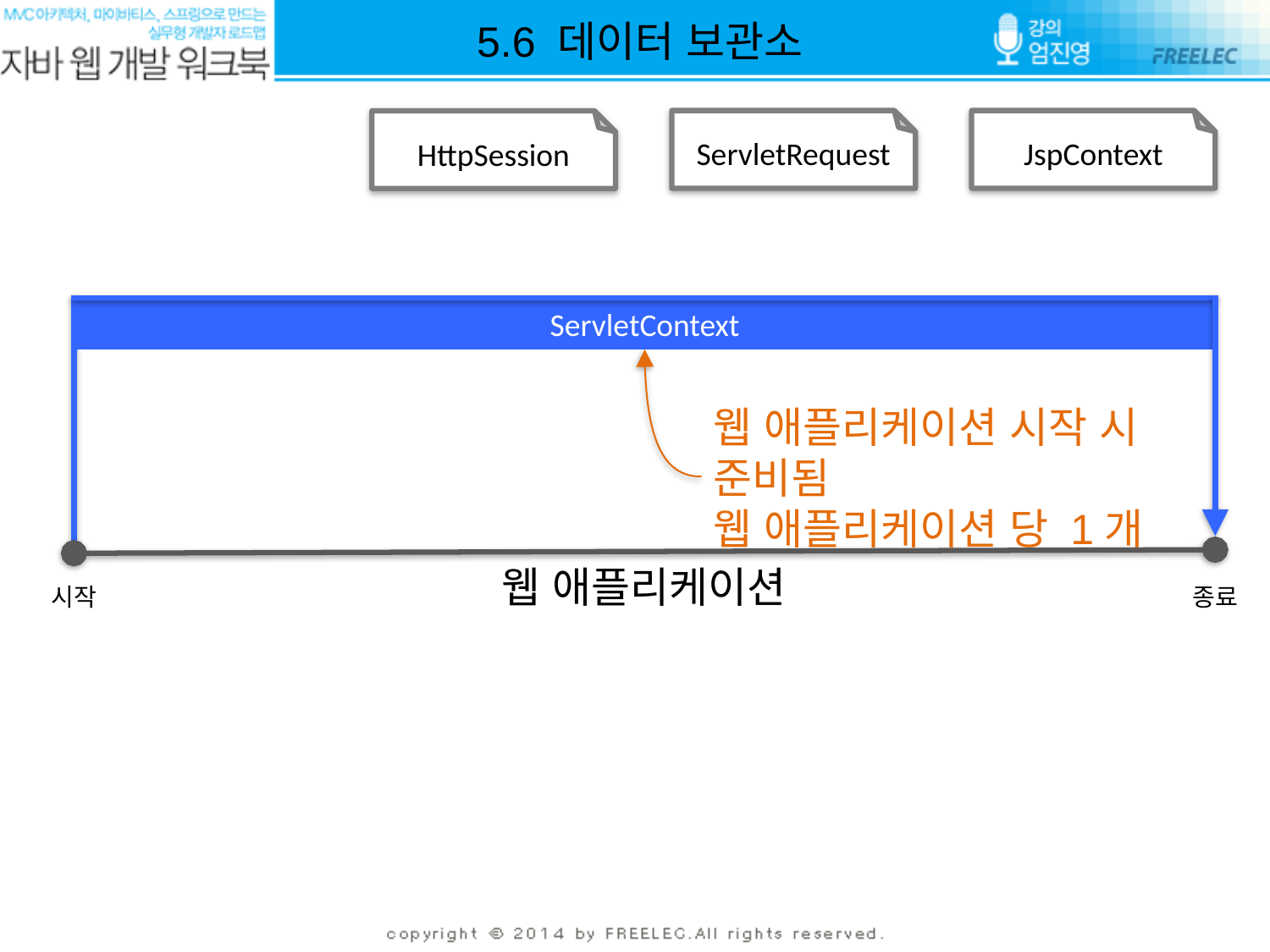

5.6 데이터 보관소

ServletRequest

JspContext

HttpSession
ServletContext
웹 애플리케이션 시작 시 준비됨
웹 애플리케이션 당 1개
웹 애플리케이션
종료
시작